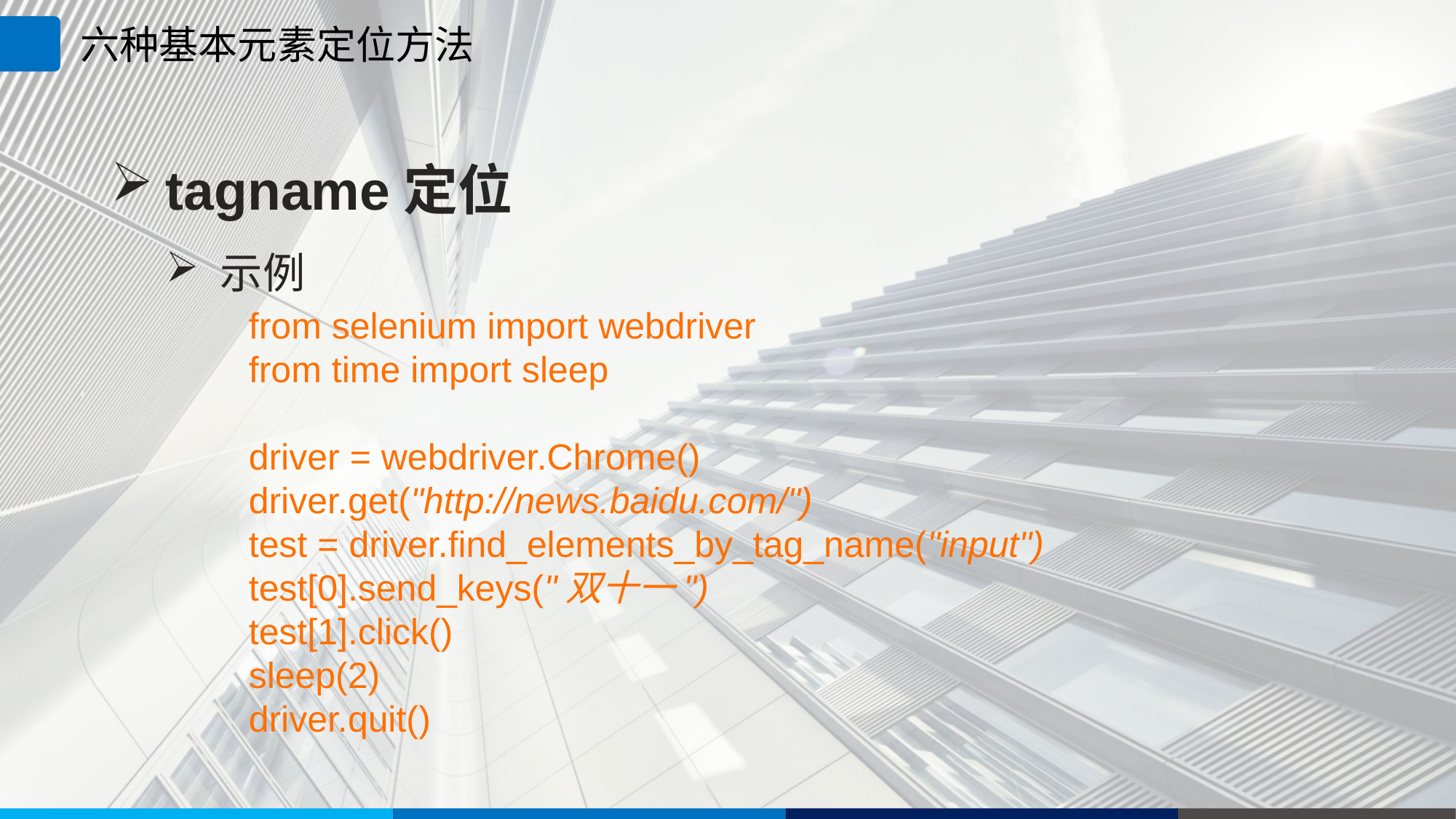

六种基本元素定位方法

tagname定位
示例
from selenium import webdriver
from time import sleep

driver = webdriver.Chrome()
driver.get("http://news.baidu.com/")
test = driver.find_elements_by_tag_name("input")
test[0].send_keys("双十一")
test[1].click()
sleep(2)
driver.quit()